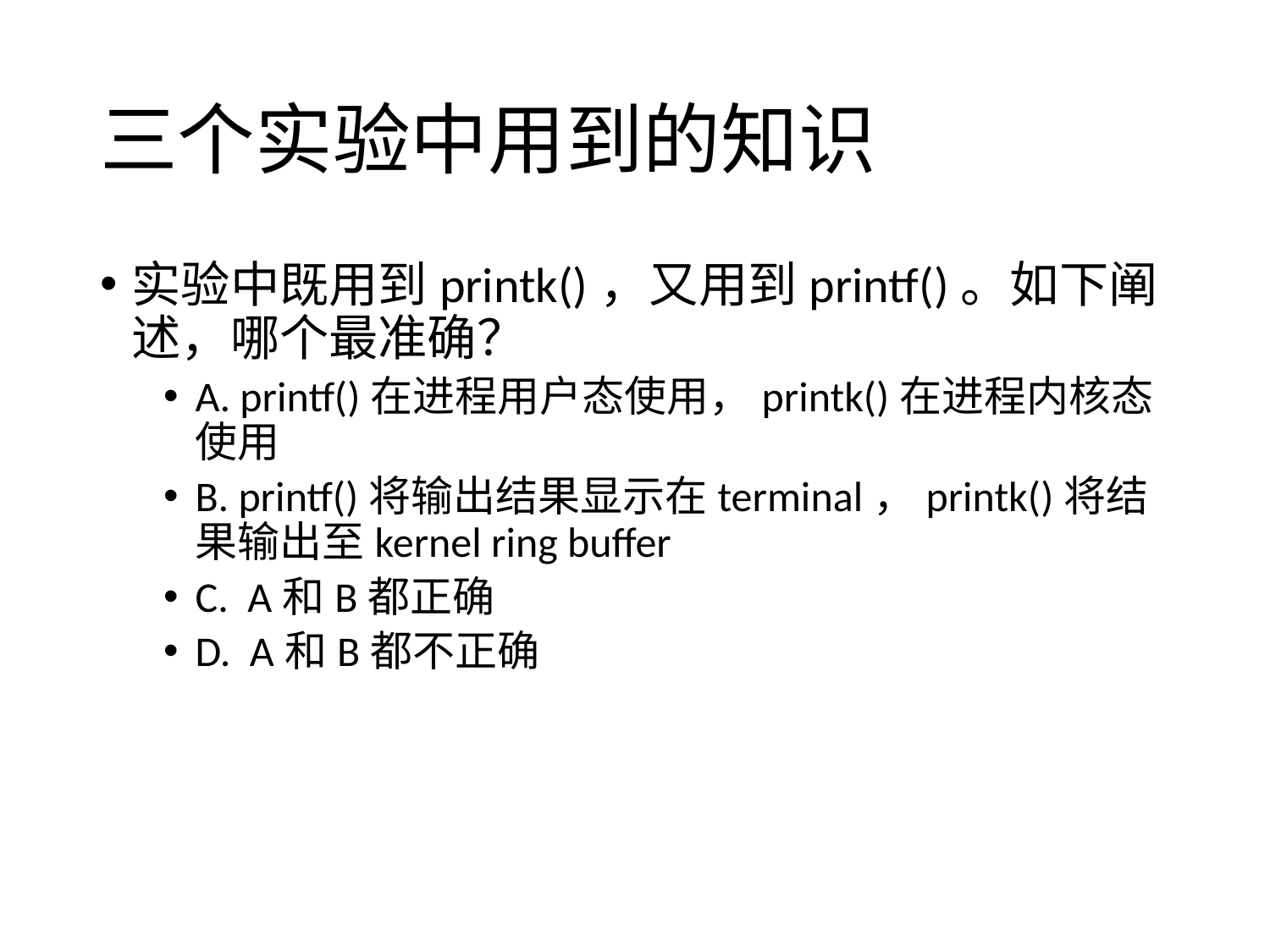

# 三个实验中用到的知识
实验中既用到printk()，又用到printf()。如下阐述，哪个最准确？
A. printf()在进程用户态使用，printk()在进程内核态使用
B. printf()将输出结果显示在terminal，printk()将结果输出至kernel ring buffer
C.  A和B都正确
D.  A和B都不正确